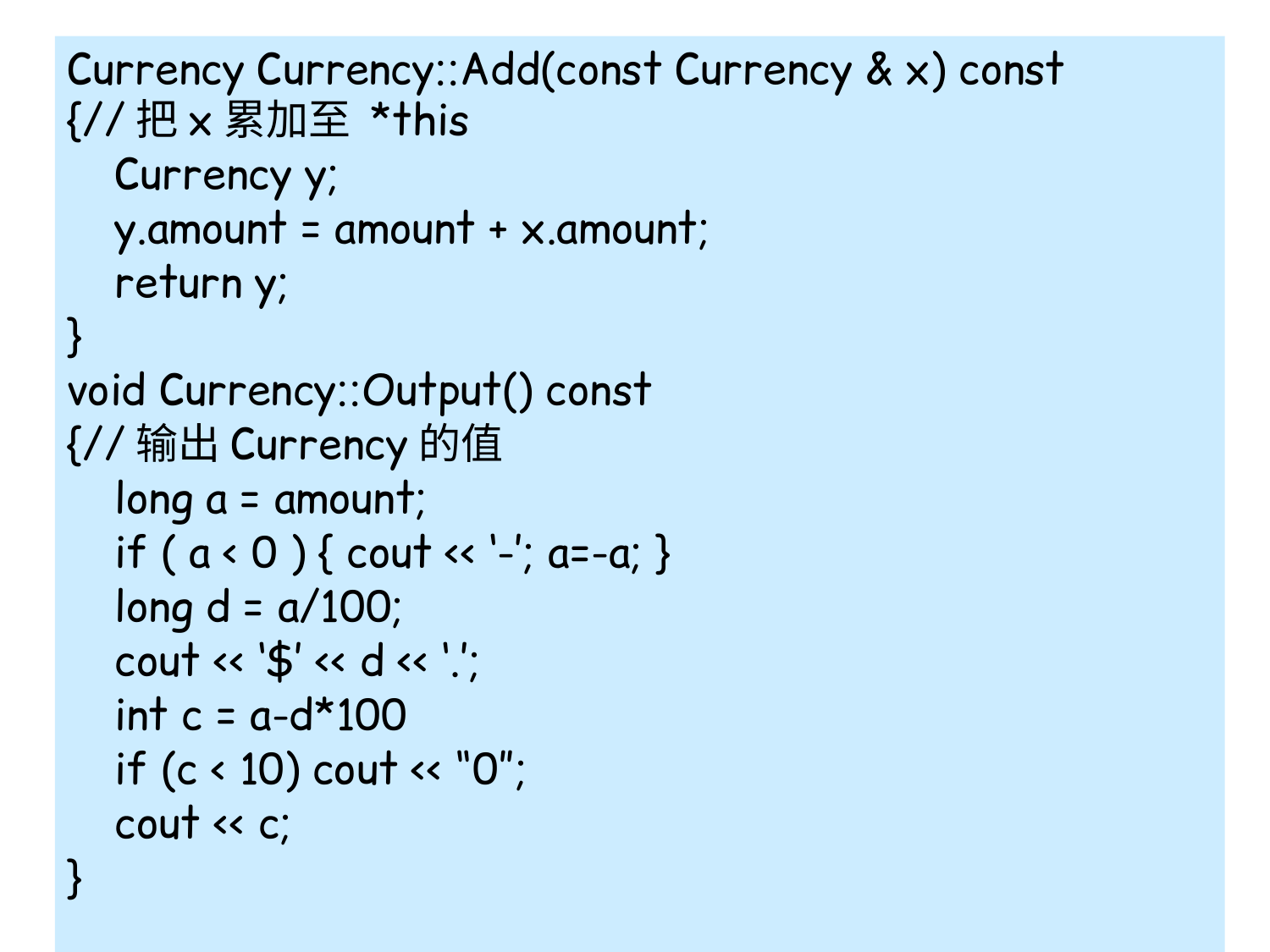

Currency Currency::Add(const Currency & x) const
{//把x累加至 *this
	Currency y;
	y.amount = amount + x.amount;
	return y;
}
void Currency::Output() const
{//输出Currency的值
	long a = amount;
	if ( a < 0 ) { cout << ‘-’; a=-a; }
	long d = a/100;
	cout << ‘$’ << d << ‘.’;
	int c = a-d*100
	if (c < 10) cout << “0”;
	cout << c;
}
# 1.4	类
19.9.4
34